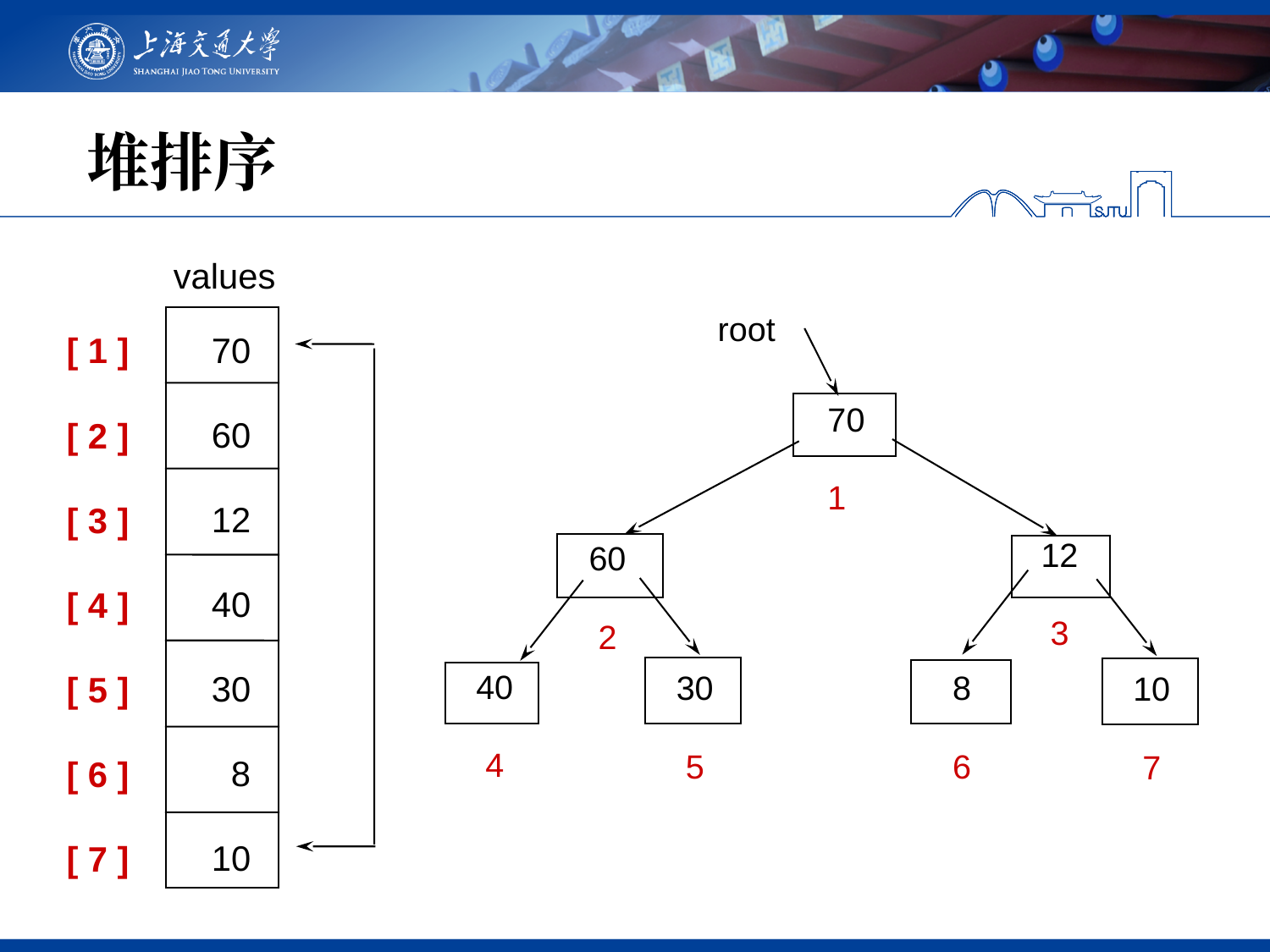

# 堆排序

[ 1 ]

[ 2 ]

[ 3 ]

[ 4 ]

[ 5 ]

[ 6 ]

[ 7 ]
values

  root

70

60

12

40

30

  8

10

 70

 1

12

 3
 60

  2

30

 5

10

 7

40

 4
   8

   6